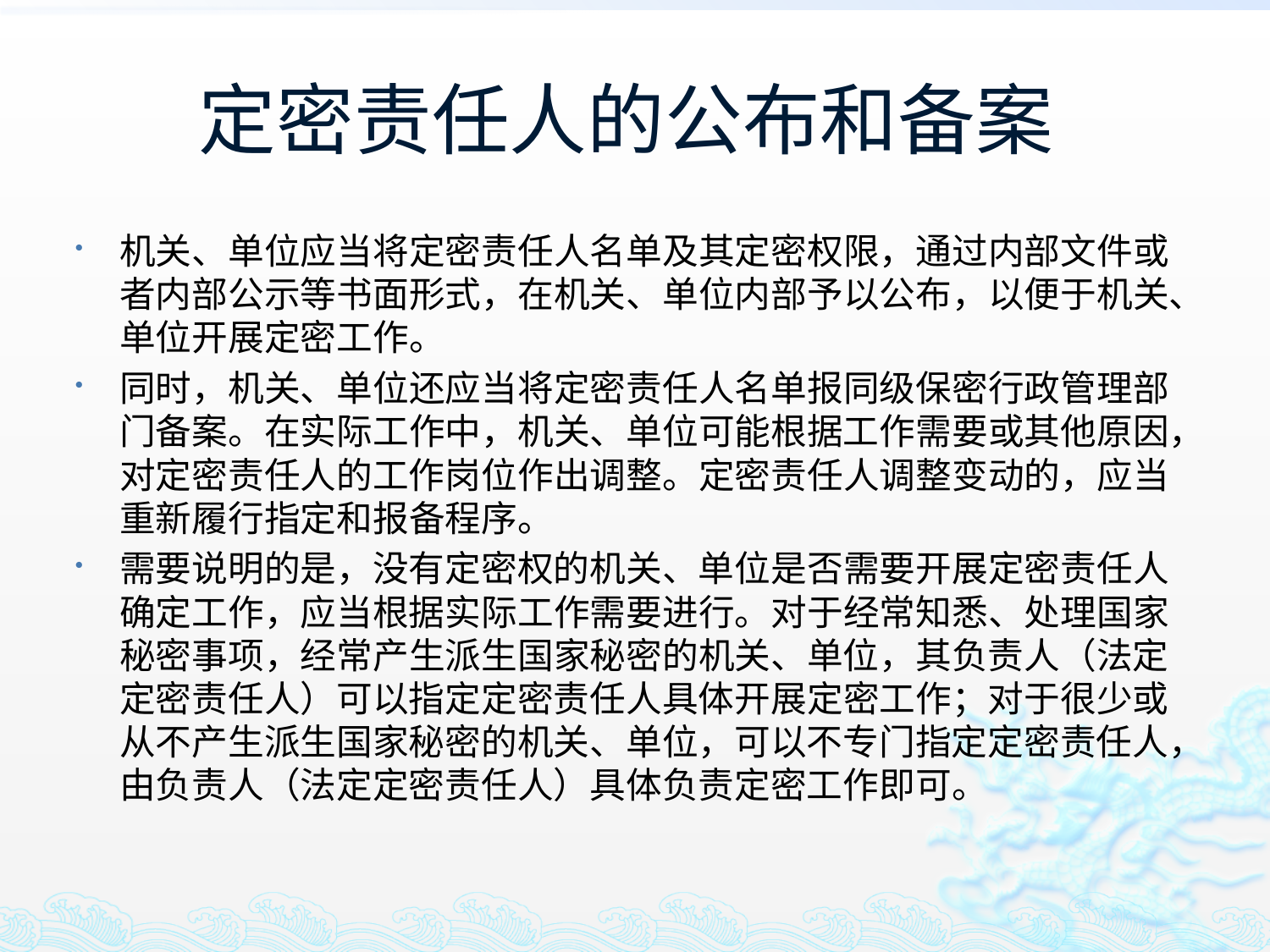

# 定密责任人的公布和备案
机关、单位应当将定密责任人名单及其定密权限，通过内部文件或者内部公示等书面形式，在机关、单位内部予以公布，以便于机关、单位开展定密工作。
同时，机关、单位还应当将定密责任人名单报同级保密行政管理部门备案。在实际工作中，机关、单位可能根据工作需要或其他原因，对定密责任人的工作岗位作出调整。定密责任人调整变动的，应当重新履行指定和报备程序。
需要说明的是，没有定密权的机关、单位是否需要开展定密责任人确定工作，应当根据实际工作需要进行。对于经常知悉、处理国家秘密事项，经常产生派生国家秘密的机关、单位，其负责人（法定定密责任人）可以指定定密责任人具体开展定密工作；对于很少或从不产生派生国家秘密的机关、单位，可以不专门指定定密责任人，由负责人（法定定密责任人）具体负责定密工作即可。